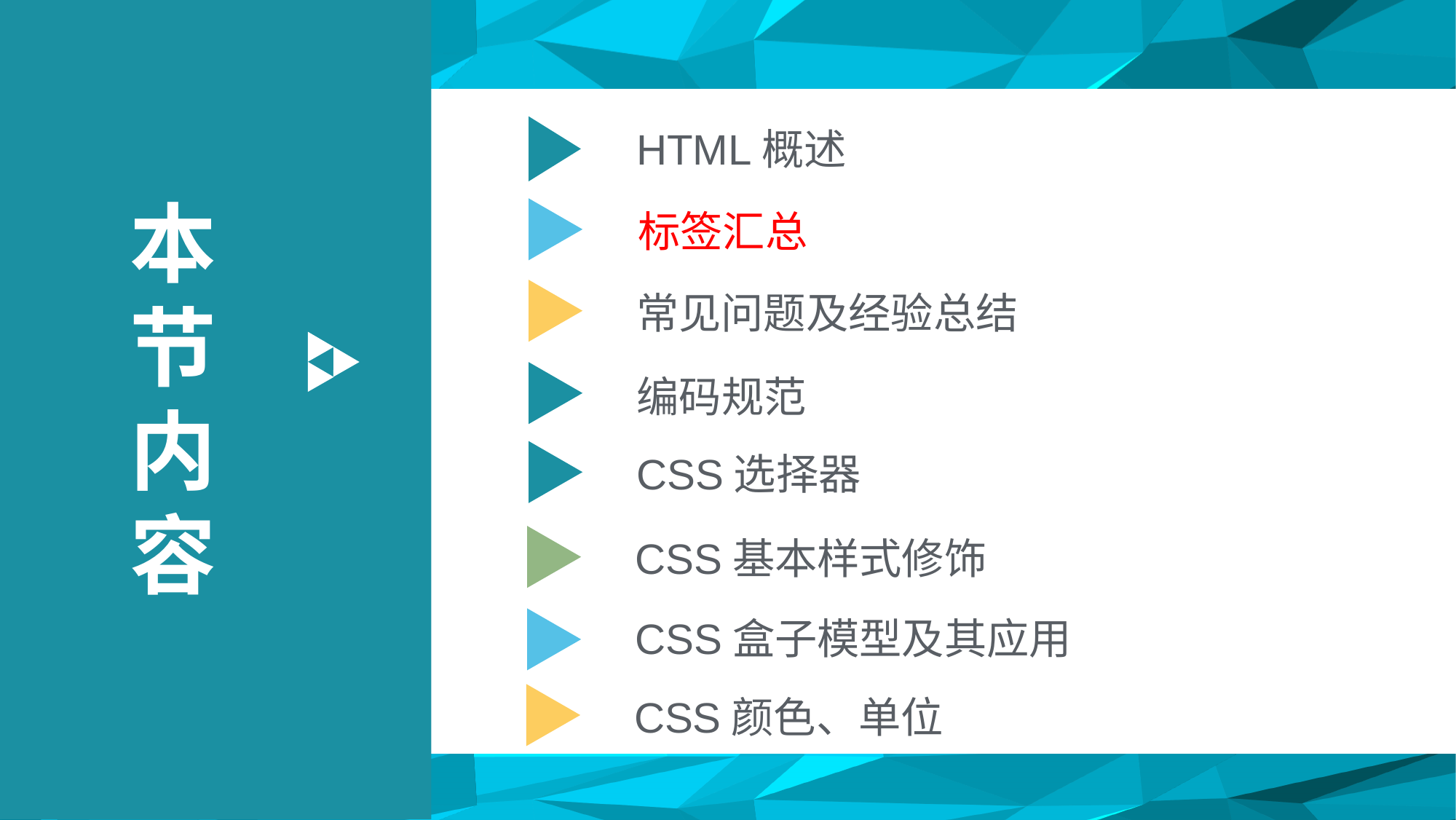

HTML概述

本节内容
标签汇总

常见问题及经验总结

编码规范

CSS选择器

CSS基本样式修饰

CSS盒子模型及其应用

CSS颜色、单位